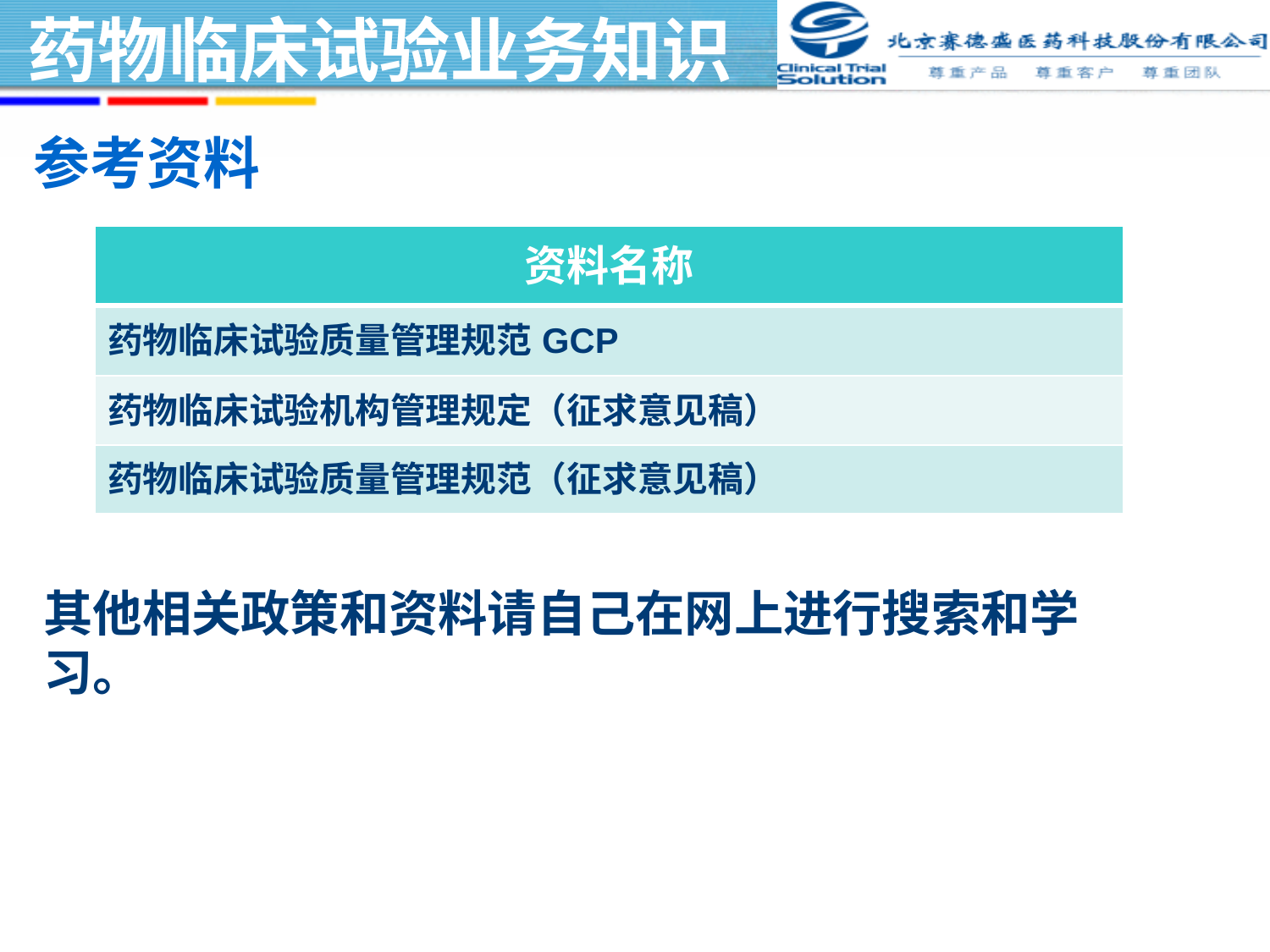

参考资料
| 资料名称 |
| --- |
| 药物临床试验质量管理规范GCP |
| 药物临床试验机构管理规定（征求意见稿） |
| 药物临床试验质量管理规范（征求意见稿） |
其他相关政策和资料请自己在网上进行搜索和学习。